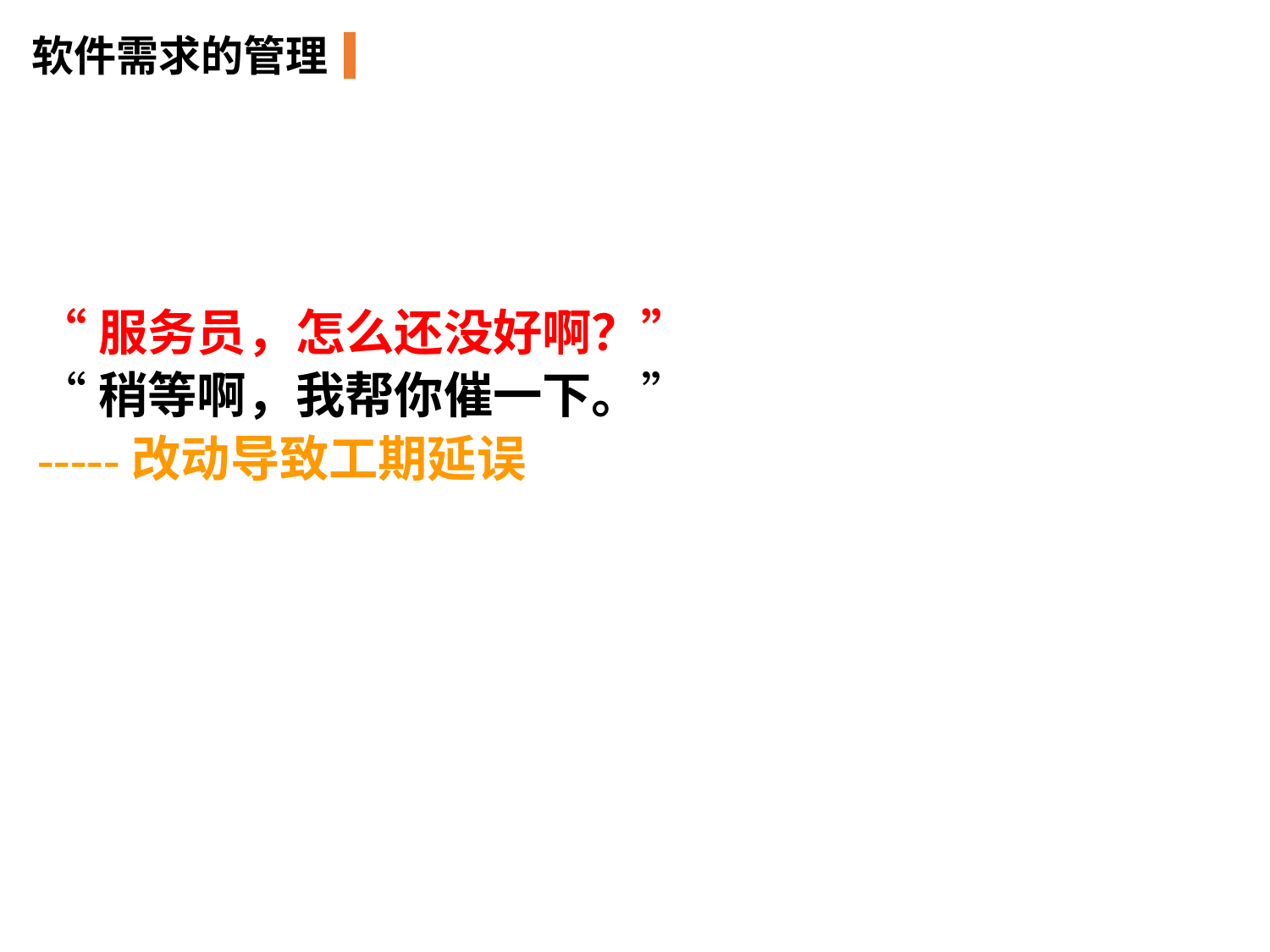

软件需求的管理

“服务员，怎么还没好啊？”
“稍等啊，我帮你催一下。”
-----改动导致工期延误